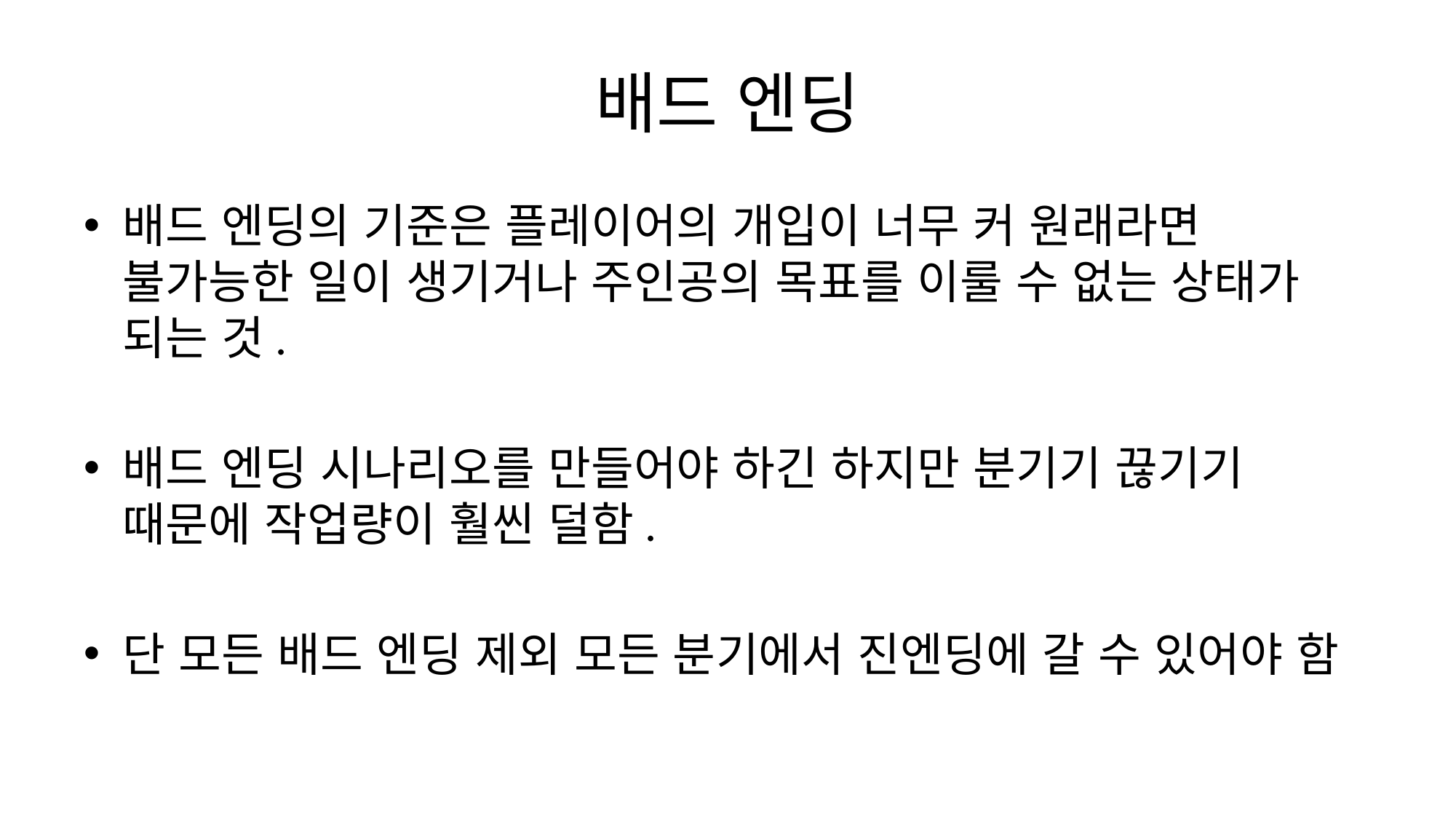

# 배드 엔딩
배드 엔딩의 기준은 플레이어의 개입이 너무 커 원래라면 불가능한 일이 생기거나 주인공의 목표를 이룰 수 없는 상태가 되는 것.

배드 엔딩 시나리오를 만들어야 하긴 하지만 분기기 끊기기 때문에 작업량이 훨씬 덜함.

단 모든 배드 엔딩 제외 모든 분기에서 진엔딩에 갈 수 있어야 함